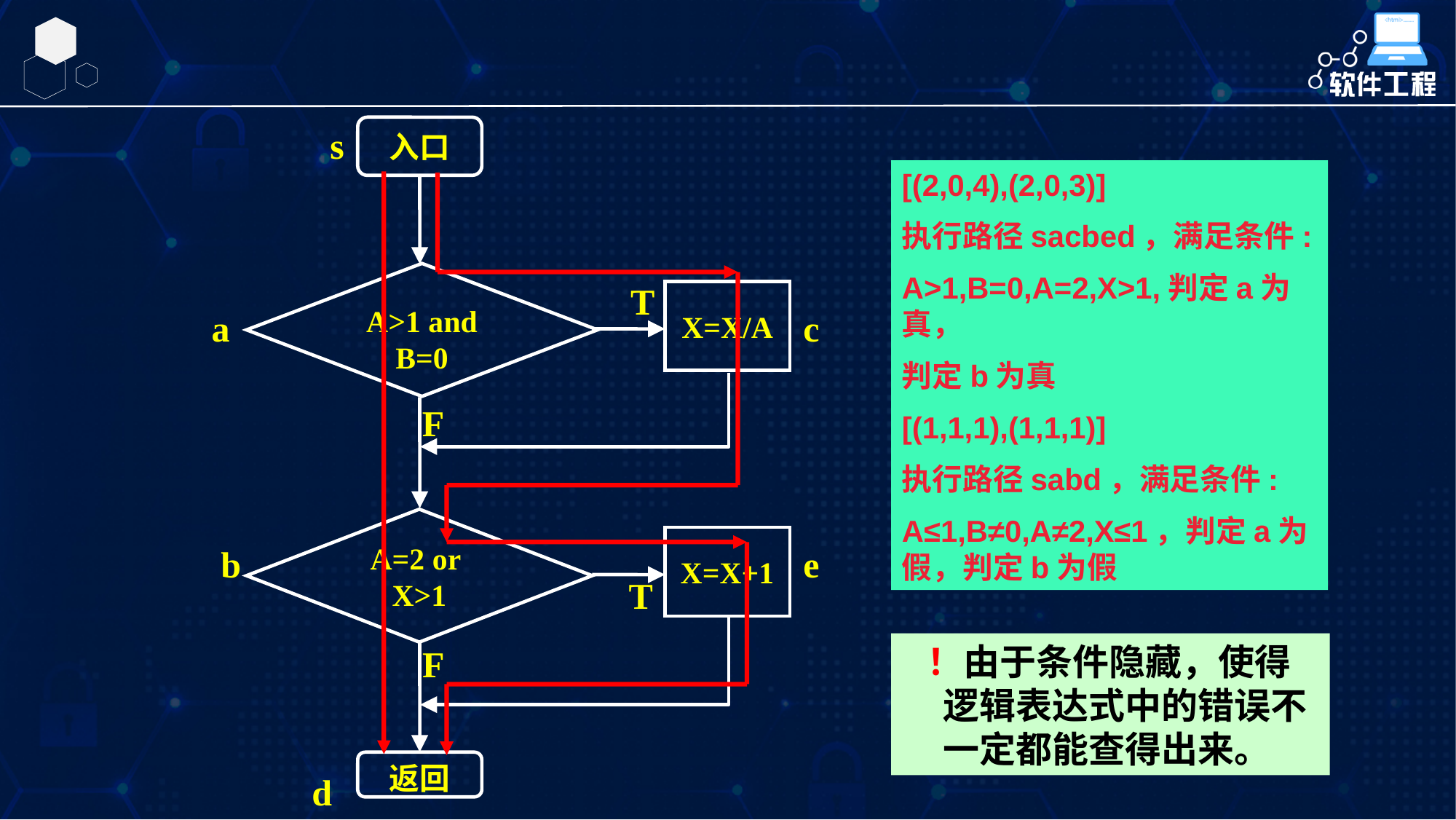

入口
s
[(2,0,4),(2,0,3)]
执行路径sacbed，满足条件:
A>1,B=0,A=2,X>1,判定a为真，
判定b为真
[(1,1,1),(1,1,1)]
执行路径sabd，满足条件:
A≤1,B≠0,A≠2,X≤1，判定a为假，判定b为假

A>1 and B=0
T
X=X/A
a
c

F

A=2 or  X>1
X=X+1
b
e
T

  ！由于条件隐藏，使得逻辑表达式中的错误不一定都能查得出来。
F

返回
d